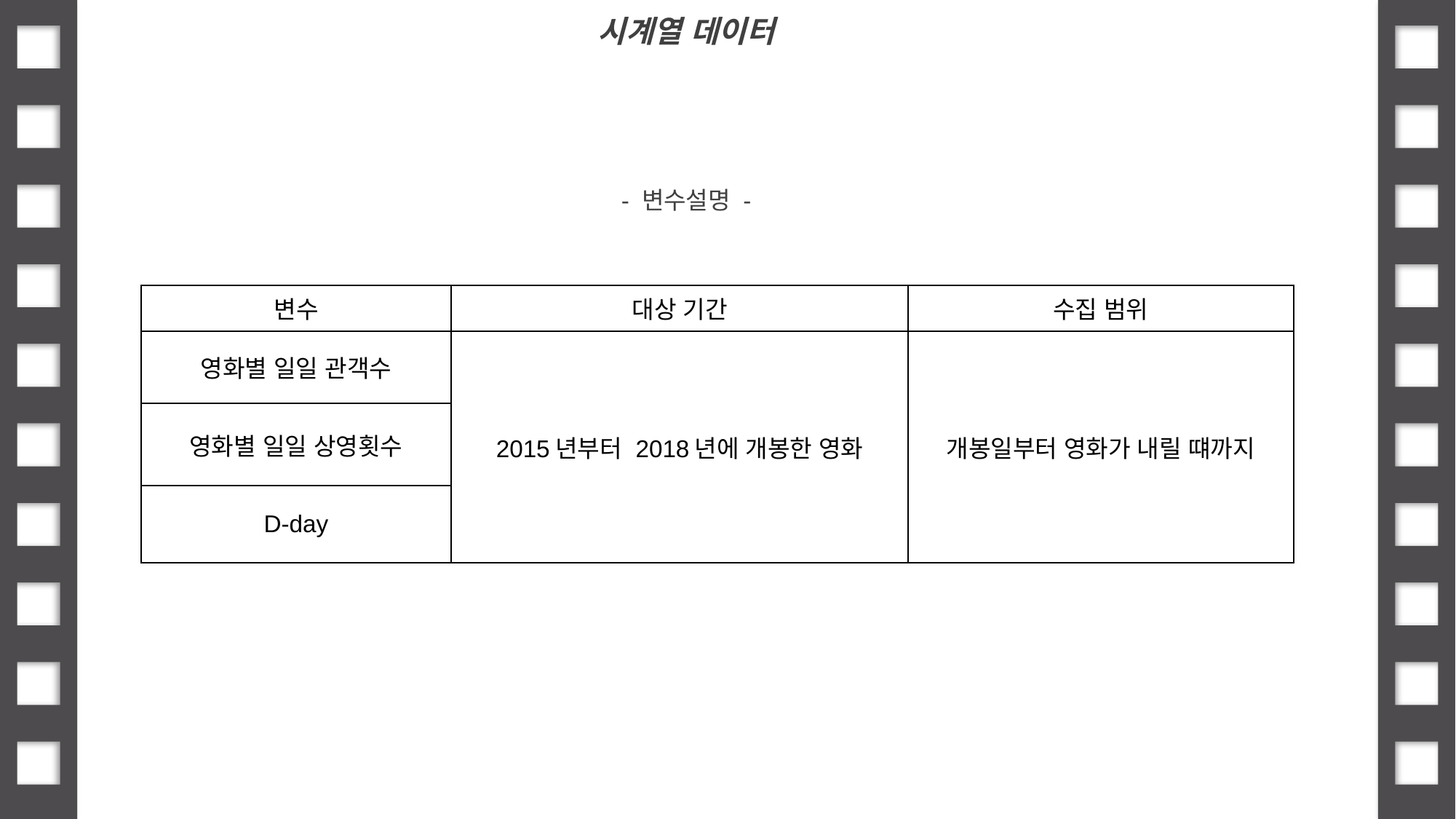

시계열 데이터

- 변수설명 -
| 변수 | 대상 기간 | 수집 범위 |
| --- | --- | --- |
| 영화별 일일 관객수 | 2015년부터 2018년에 개봉한 영화 | 개봉일부터 영화가 내릴 떄까지 |
| 영화별 일일 상영횟수 |  |  |
| D-day |  |  |